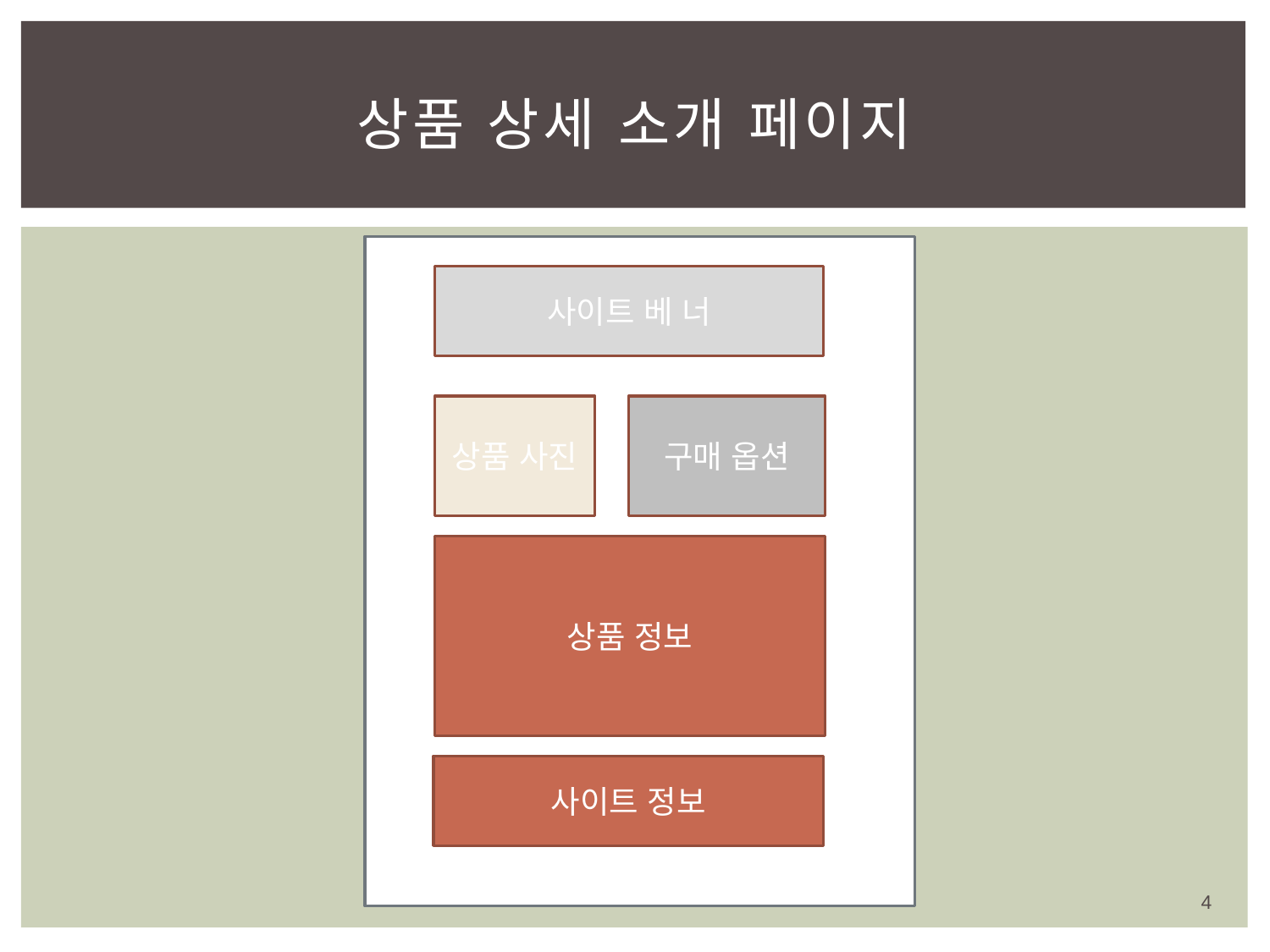

# 상품 상세 소개 페이지

사이트 베 너
상품 사진
구매 옵션
상품 정보
사이트 정보
4